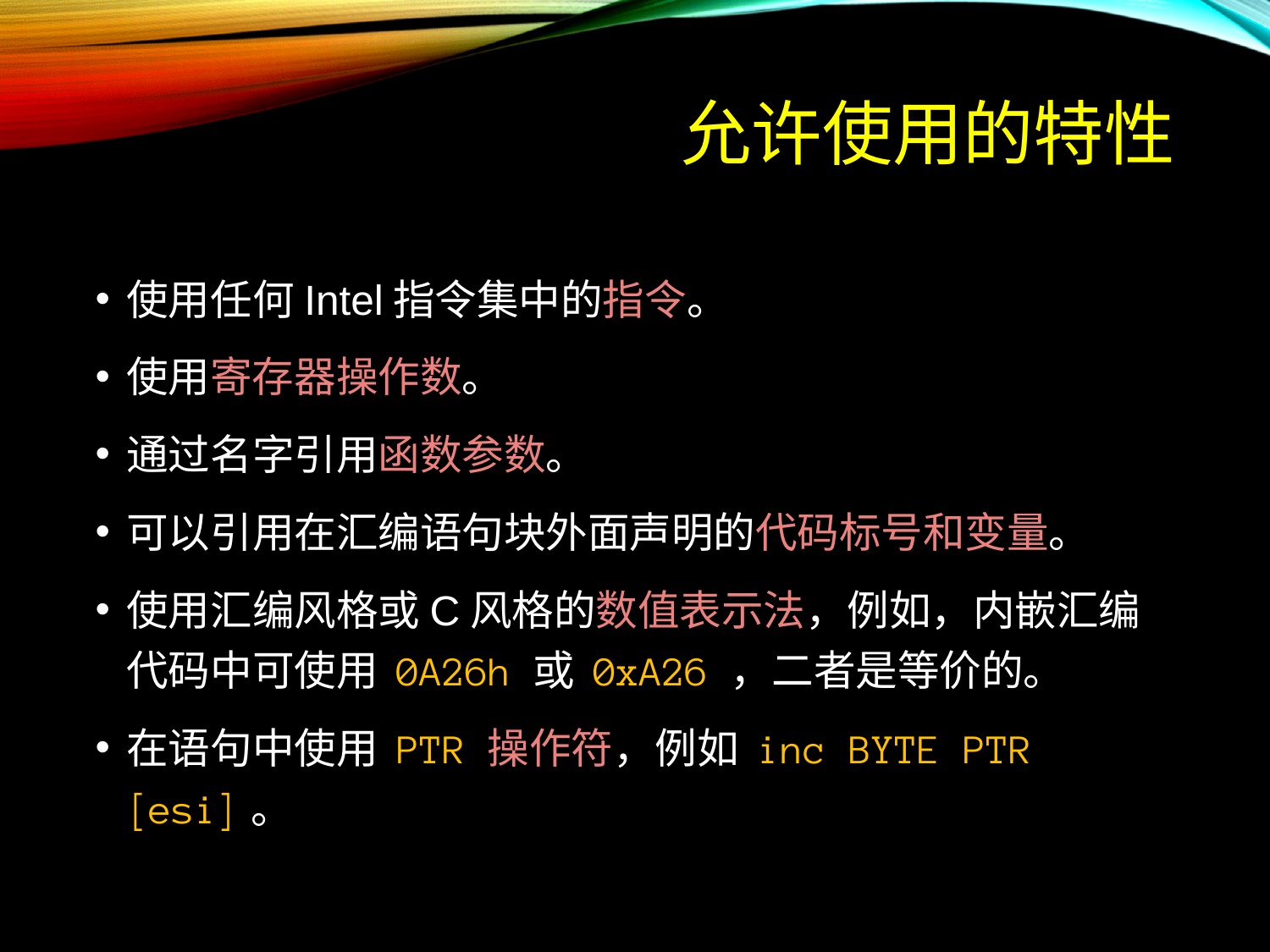

# 允许使用的特性
使用任何Intel指令集中的指令。
使用寄存器操作数。
通过名字引用函数参数。
可以引用在汇编语句块外面声明的代码标号和变量。
使用汇编风格或C风格的数值表示法，例如，内嵌汇编代码中可使用 0A26h 或 0xA26 ，二者是等价的。
在语句中使用 PTR 操作符，例如 inc BYTE PTR [esi]。